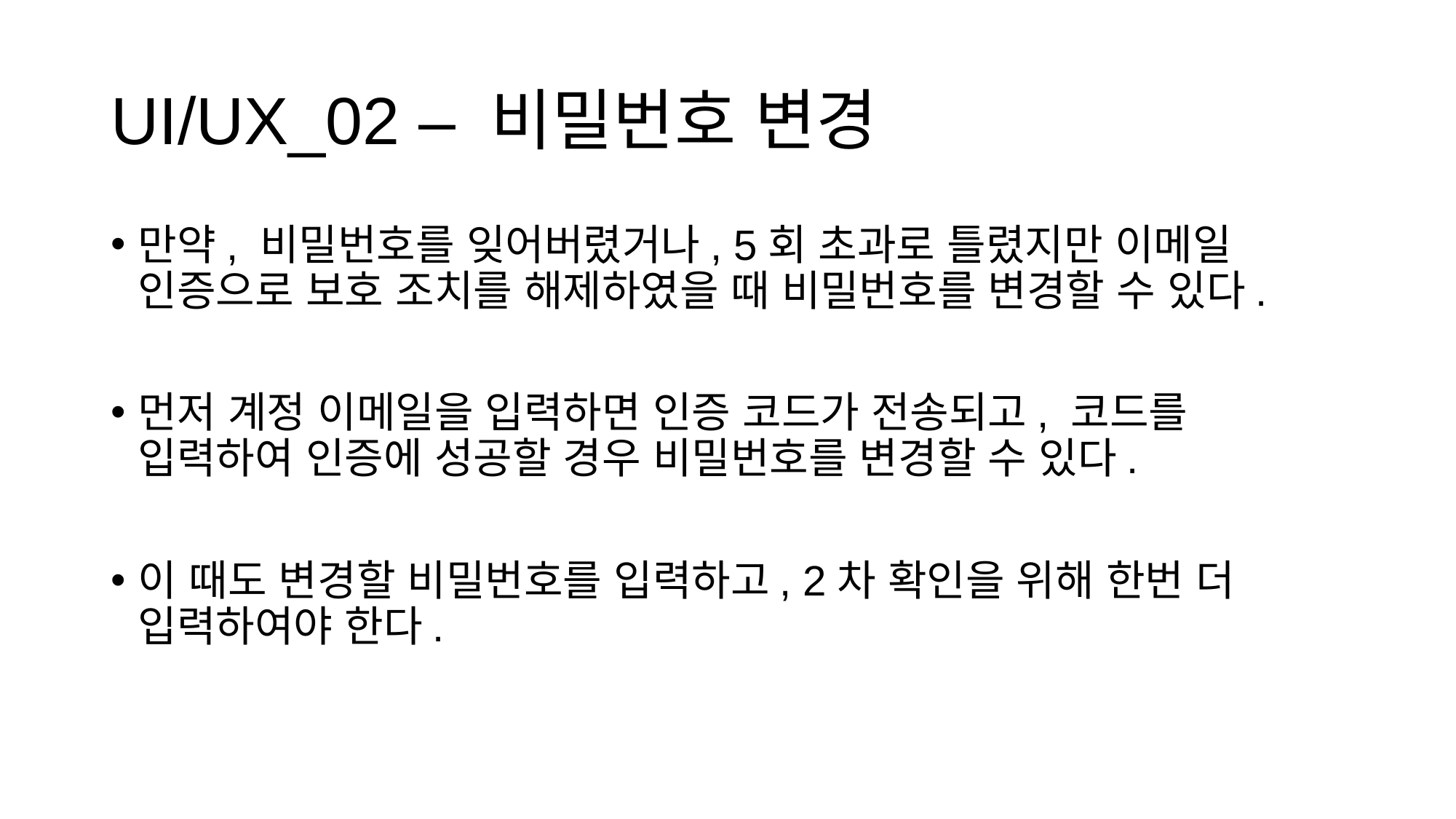

# UI/UX_02 – 비밀번호 변경
만약, 비밀번호를 잊어버렸거나, 5회 초과로 틀렸지만 이메일 인증으로 보호 조치를 해제하였을 때 비밀번호를 변경할 수 있다.

먼저 계정 이메일을 입력하면 인증 코드가 전송되고, 코드를 입력하여 인증에 성공할 경우 비밀번호를 변경할 수 있다.

이 때도 변경할 비밀번호를 입력하고, 2차 확인을 위해 한번 더 입력하여야 한다.